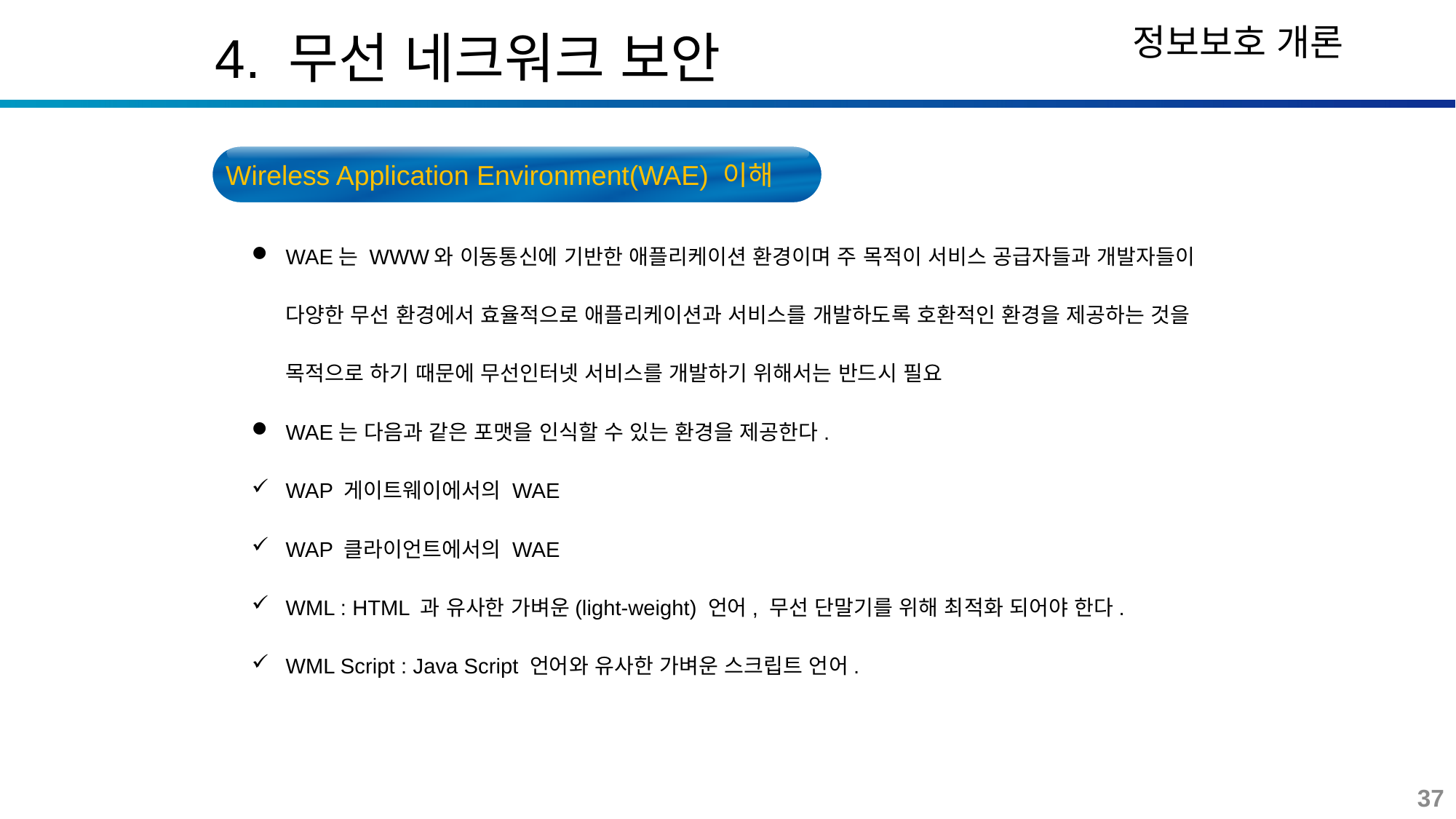

4. 무선 네크워크 보안
Wireless Application Environment(WAE) 이해

WAE는 WWW와 이동통신에 기반한 애플리케이션 환경이며 주 목적이 서비스 공급자들과 개발자들이 다양한 무선 환경에서 효율적으로 애플리케이션과 서비스를 개발하도록 호환적인 환경을 제공하는 것을 목적으로 하기 때문에 무선인터넷 서비스를 개발하기 위해서는 반드시 필요
WAE는 다음과 같은 포맷을 인식할 수 있는 환경을 제공한다.
WAP 게이트웨이에서의 WAE
WAP 클라이언트에서의 WAE
WML : HTML 과 유사한 가벼운(light-weight) 언어, 무선 단말기를 위해 최적화 되어야 한다.
WML Script : Java Script 언어와 유사한 가벼운 스크립트 언어.
37